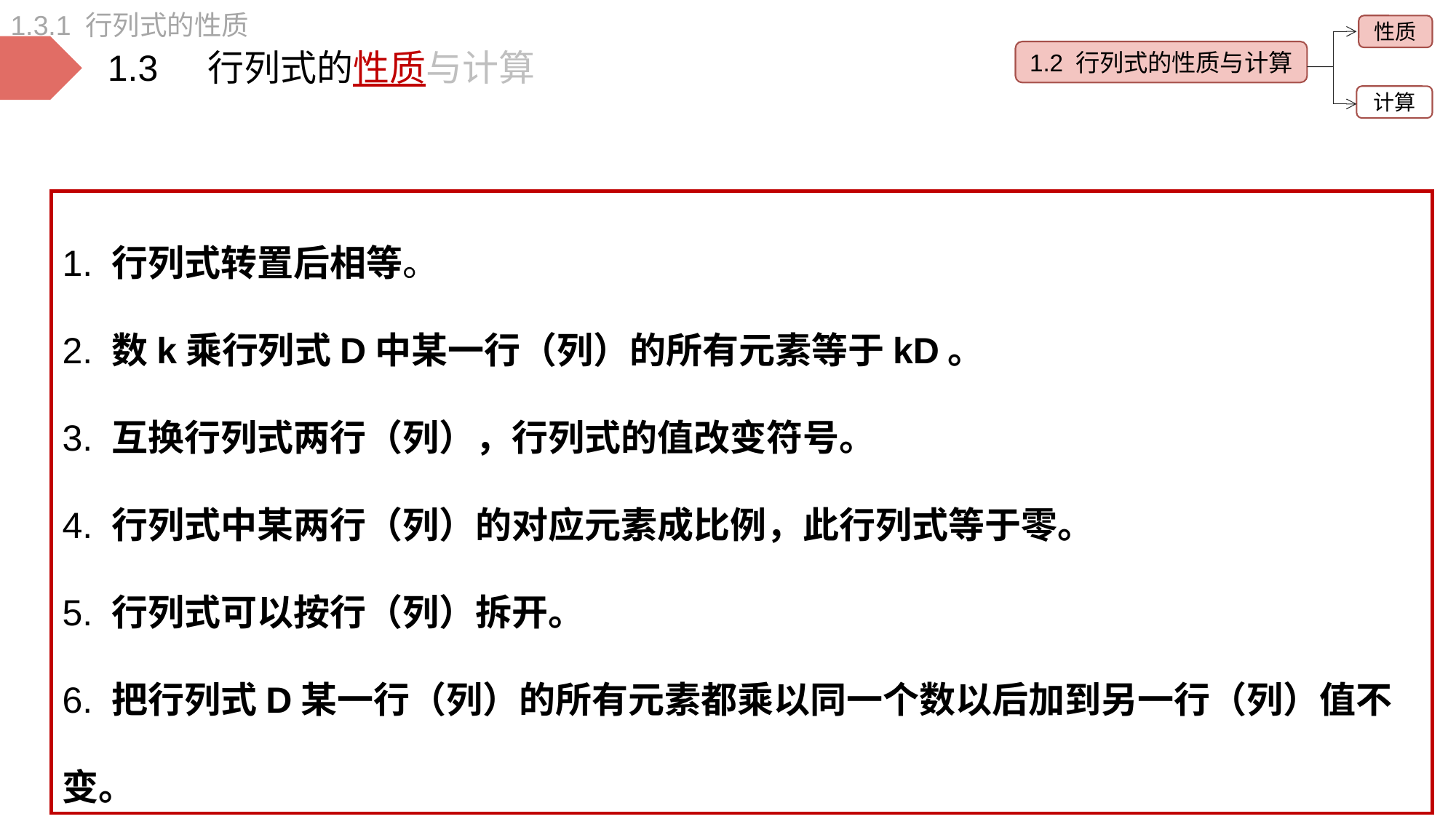

1.3.1 行列式的性质
性质

1.2 行列式的性质与计算
计算

1.3    行列式的性质与计算
1. 行列式转置后相等。
2. 数k乘行列式D中某一行（列）的所有元素等于kD。
3. 互换行列式两行（列），行列式的值改变符号。
4. 行列式中某两行（列）的对应元素成比例，此行列式等于零。
5. 行列式可以按行（列）拆开。
6. 把行列式D某一行（列）的所有元素都乘以同一个数以后加到另一行（列）值不变。